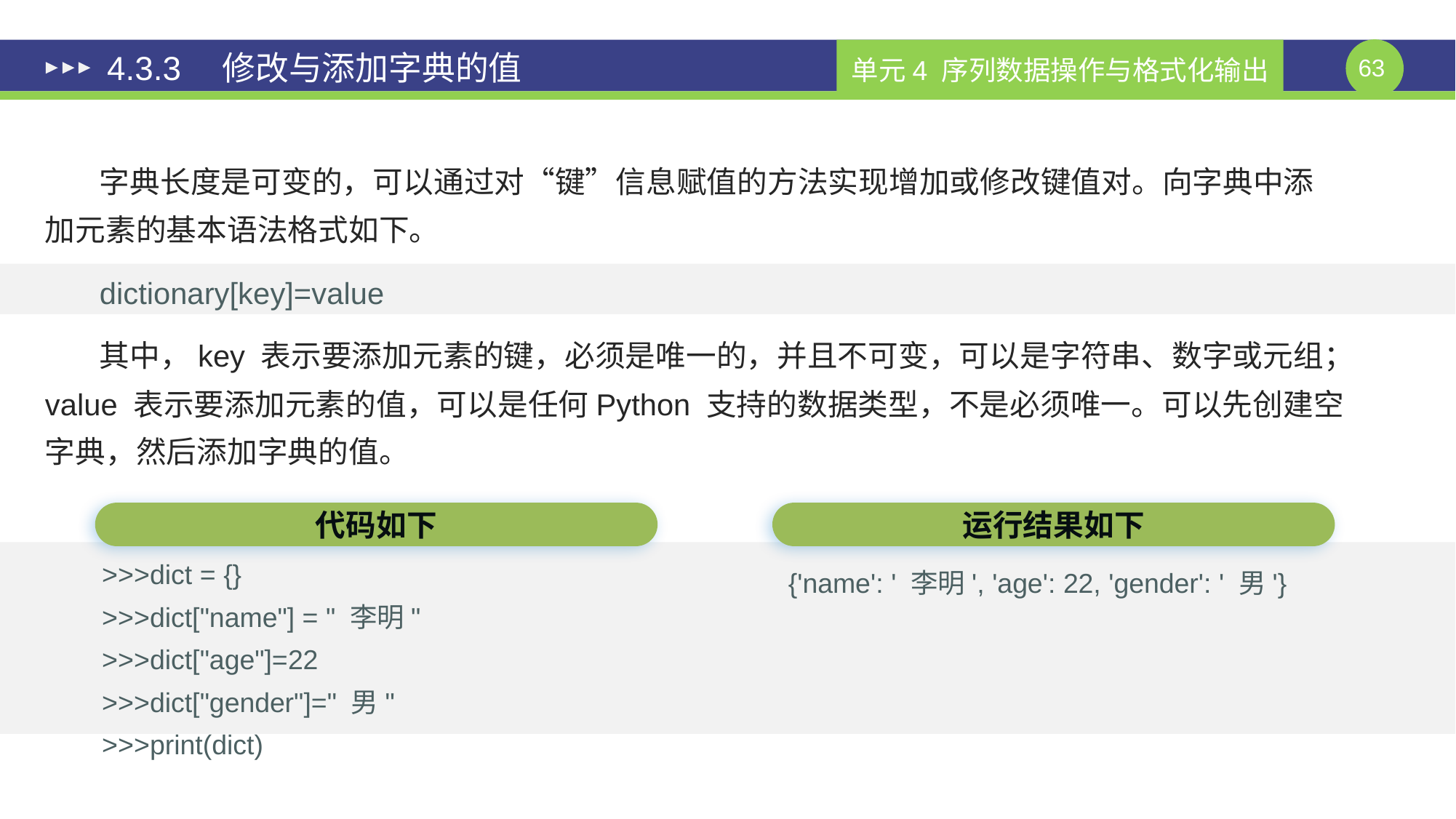

# 4.3.3　修改与添加字典的值
字典长度是可变的，可以通过对“键”信息赋值的方法实现增加或修改键值对。向字典中添加元素的基本语法格式如下。

dictionary[key]=value

其中，key 表示要添加元素的键，必须是唯一的，并且不可变，可以是字符串、数字或元组；value 表示要添加元素的值，可以是任何Python 支持的数据类型，不是必须唯一。可以先创建空字典，然后添加字典的值。

代码如下
运行结果如下

>>>dict = {}
>>>dict["name"] = " 李明"
>>>dict["age"]=22
>>>dict["gender"]=" 男"
>>>print(dict)
{'name': ' 李明', 'age': 22, 'gender': ' 男'}